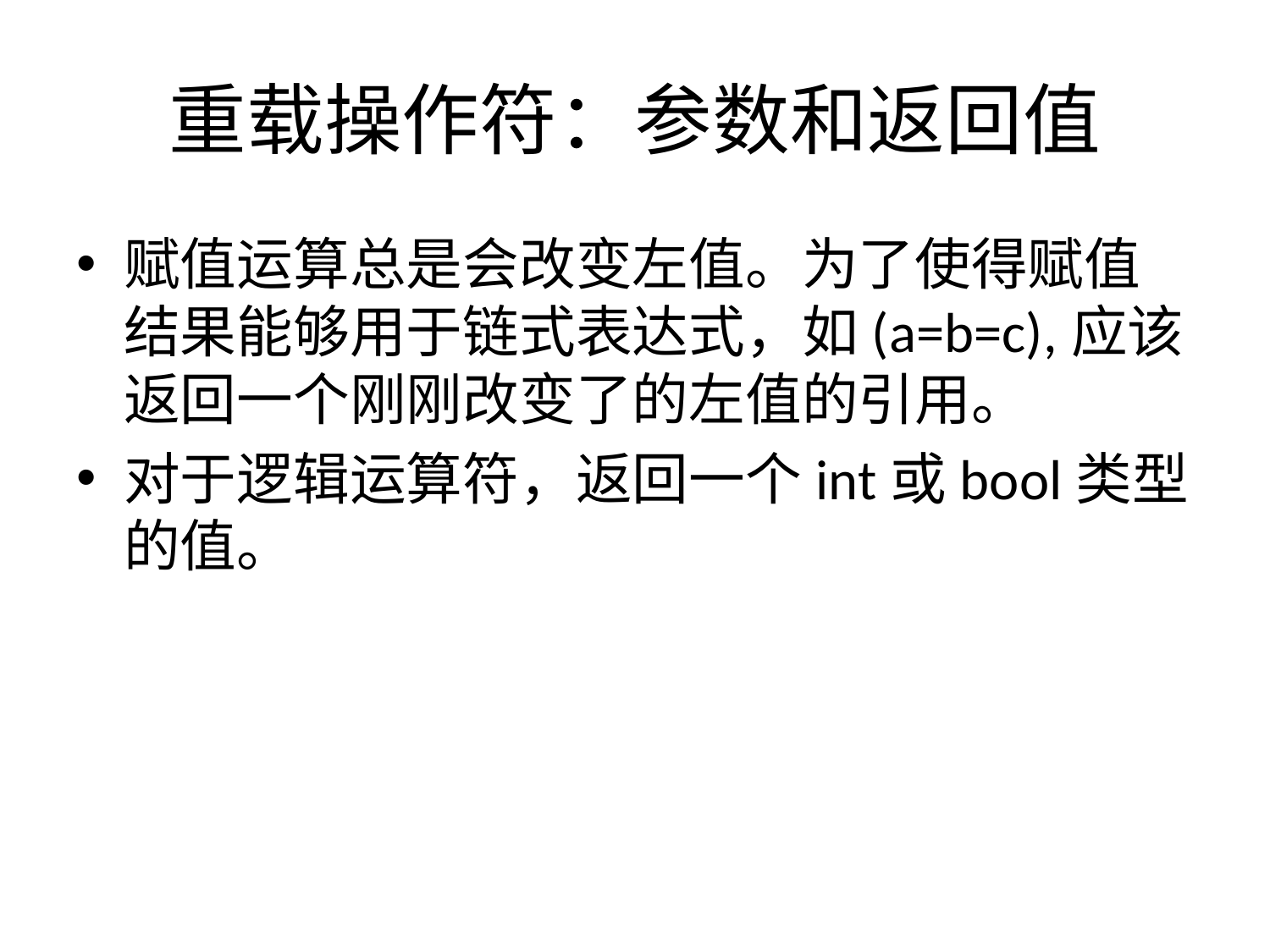

# 重载操作符：参数和返回值
赋值运算总是会改变左值。为了使得赋值结果能够用于链式表达式，如(a=b=c),应该返回一个刚刚改变了的左值的引用。
对于逻辑运算符，返回一个int或bool类型的值。